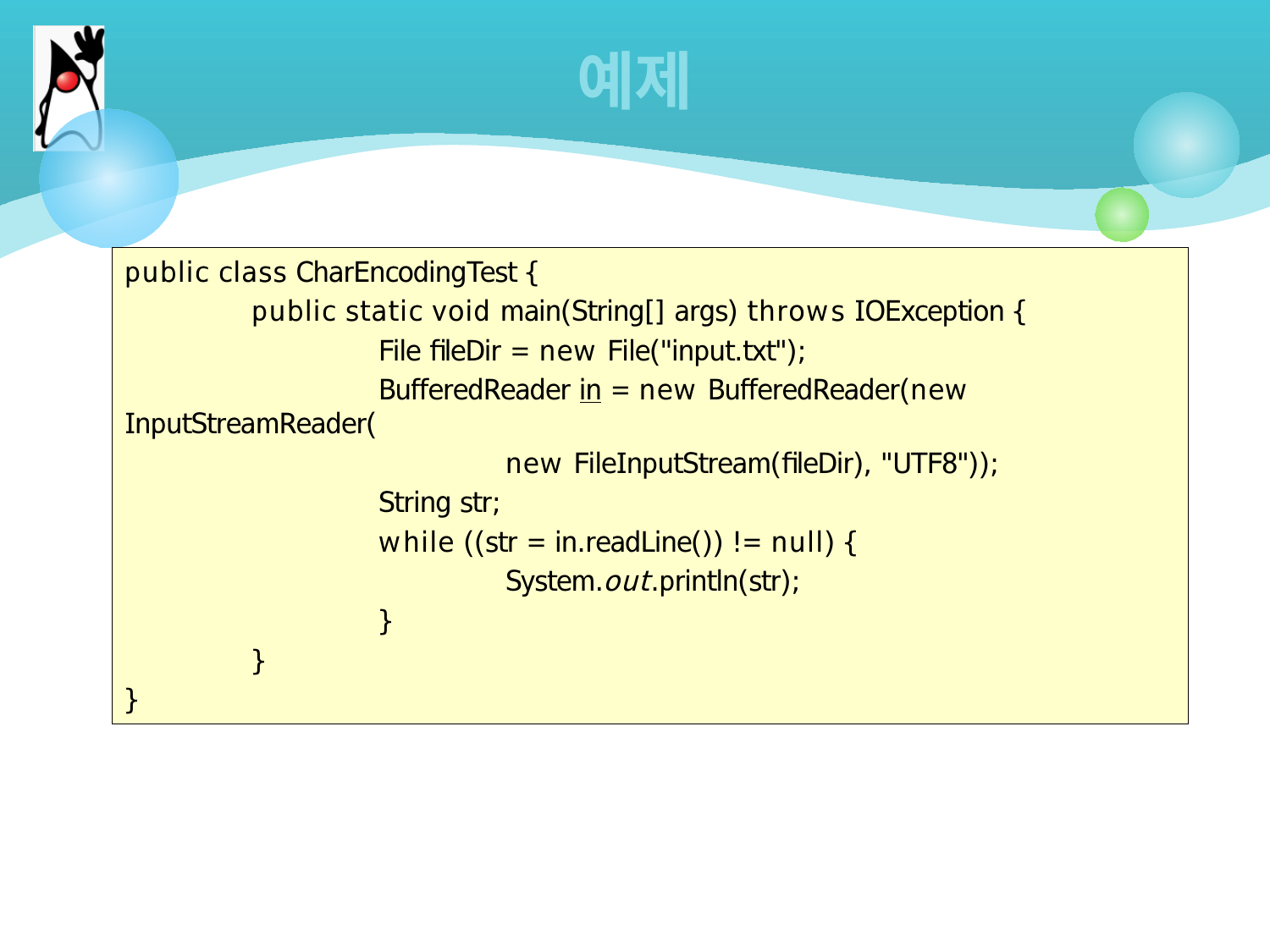

# 예제
public class CharEncodingTest {
	public static void main(String[] args) throws IOException {
		File fileDir = new File("input.txt");
		BufferedReader in = new BufferedReader(new InputStreamReader(
			new FileInputStream(fileDir), "UTF8"));
		String str;
		while ((str = in.readLine()) != null) {
			System.out.println(str);
		}
	}
}